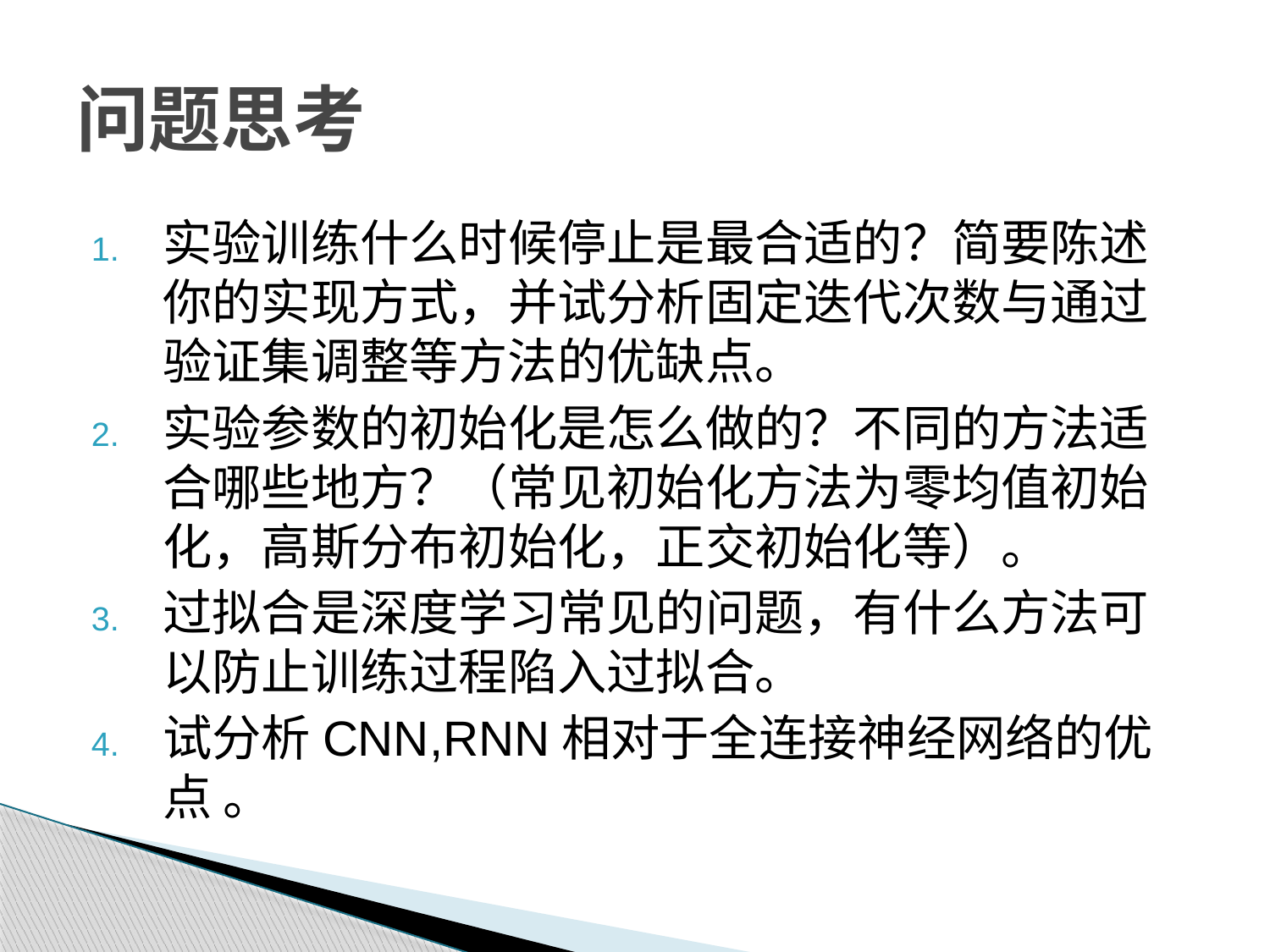

# 问题思考
实验训练什么时候停止是最合适的？简要陈述你的实现方式，并试分析固定迭代次数与通过验证集调整等方法的优缺点。
实验参数的初始化是怎么做的？不同的方法适合哪些地方？（常见初始化方法为零均值初始化，高斯分布初始化，正交初始化等）。
过拟合是深度学习常见的问题，有什么方法可以防止训练过程陷入过拟合。
试分析CNN,RNN相对于全连接神经网络的优点 。